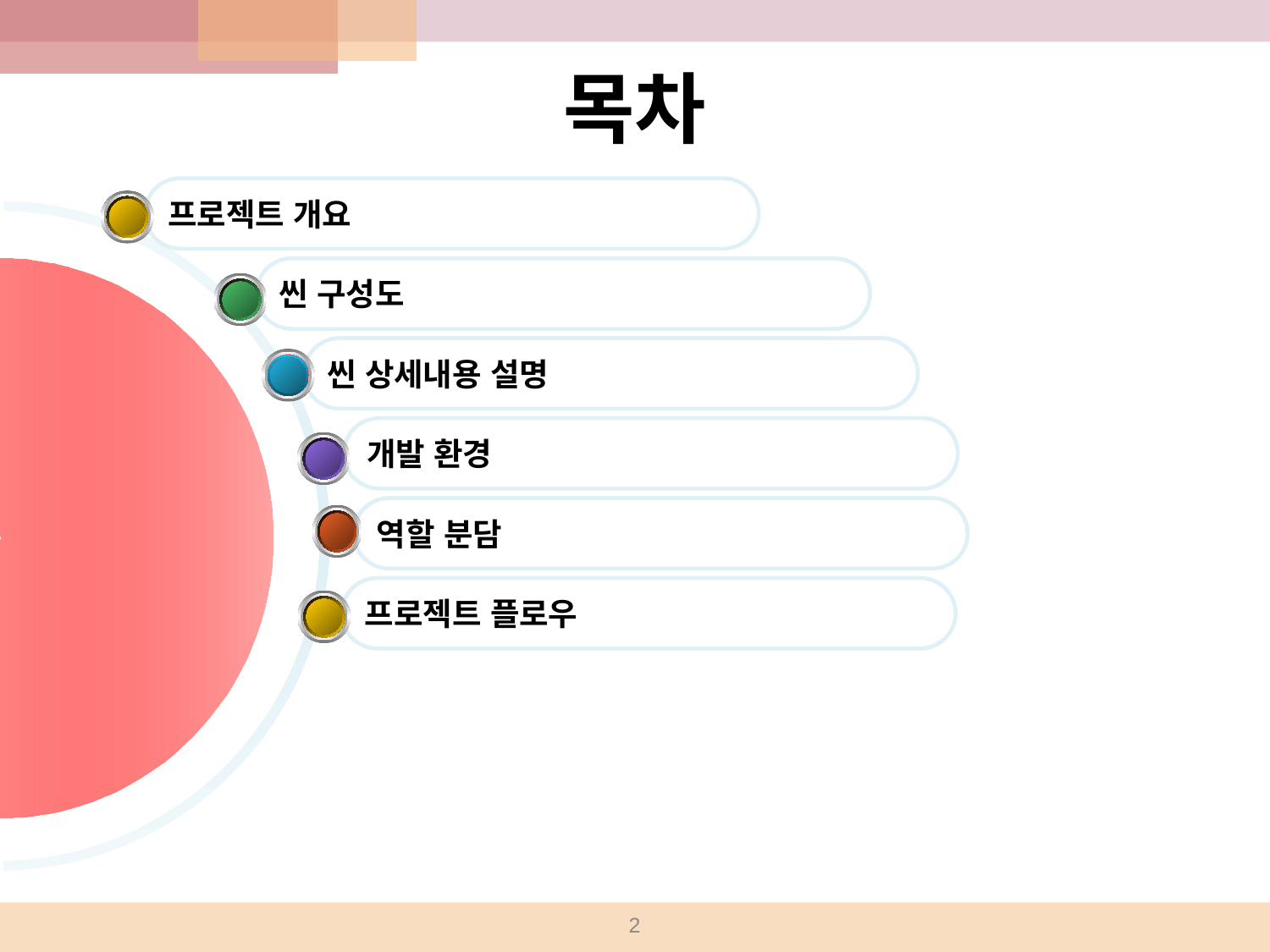

# 목차

프로젝트 개요

씬 구성도

씬 상세내용 설명

개발 환경

역할 분담

프로젝트 플로우

2